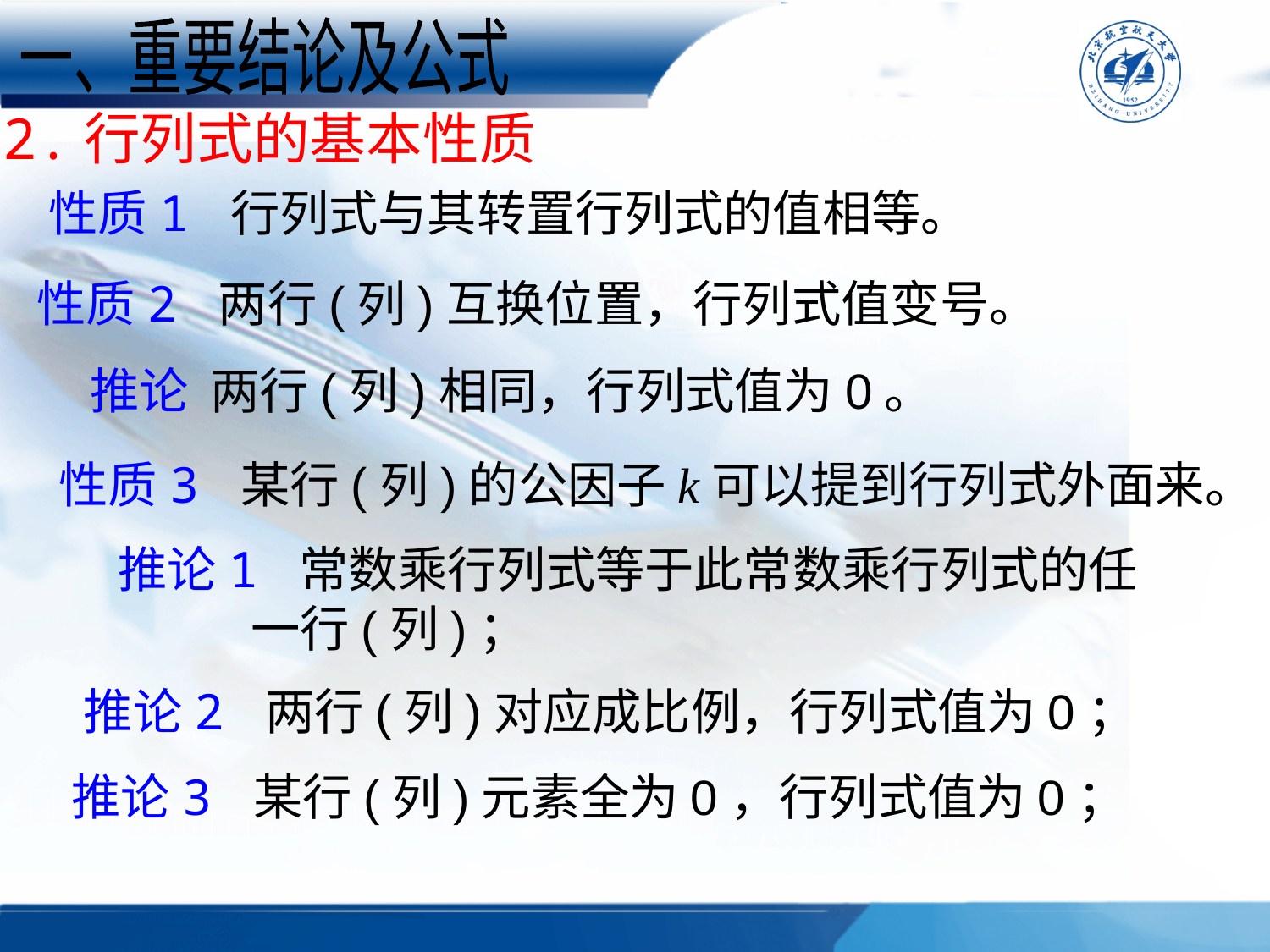

一、重要结论及公式
2.行列式的基本性质
性质1 行列式与其转置行列式的值相等。
性质2 两行(列)互换位置，行列式值变号。
推论  两行(列)相同，行列式值为0。
性质3 某行(列)的公因子k可以提到行列式外面来。
推论1 常数乘行列式等于此常数乘行列式的任
           一行(列)；
推论2 两行(列)对应成比例，行列式值为0；
推论3 某行(列)元素全为0，行列式值为0；